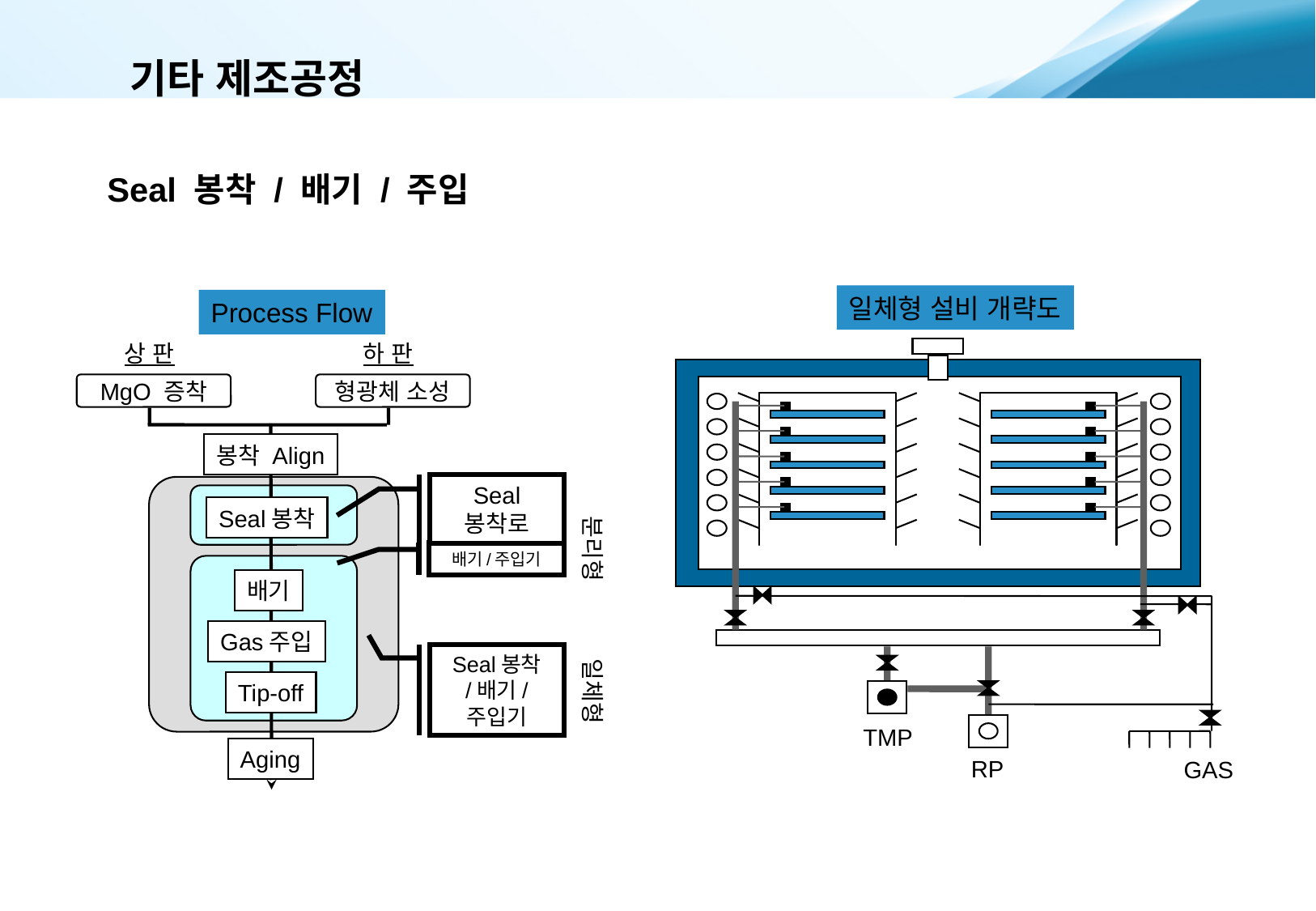

# 기타 제조공정
Seal 봉착 / 배기 / 주입

일체형 설비 개략도

TMP

RP
GAS
Process Flow
상 판
하 판
MgO 증착
형광체 소성

봉착 Align
Seal
봉착로

Seal봉착
분리형
배기/주입기

배기
Gas주입
Seal봉착
/배기/
주입기
일체형
Tip-off
Aging